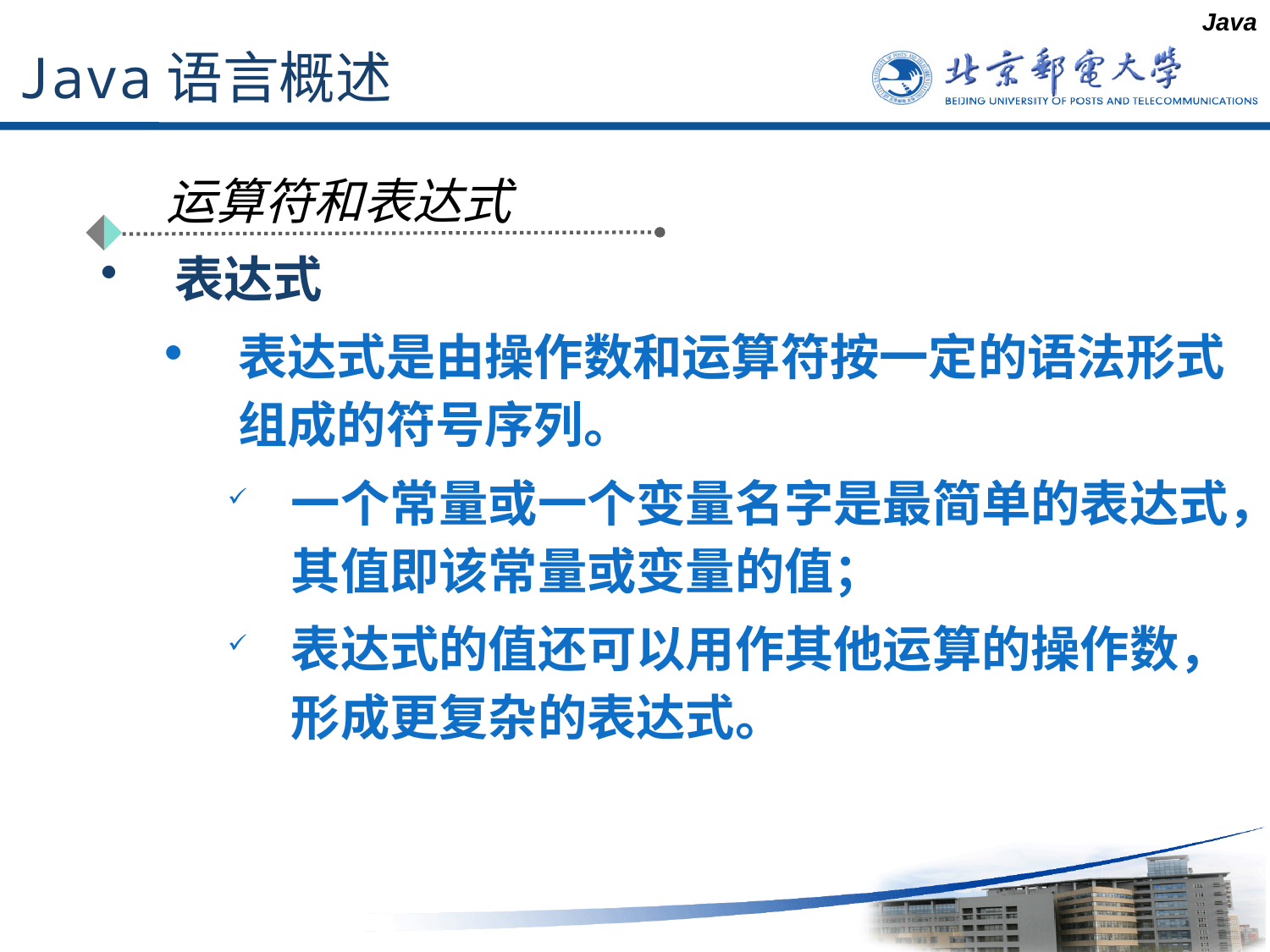

Java
# Java语言概述

运算符和表达式

表达式
表达式是由操作数和运算符按一定的语法形式组成的符号序列。
一个常量或一个变量名字是最简单的表达式，其值即该常量或变量的值；
表达式的值还可以用作其他运算的操作数，形成更复杂的表达式。